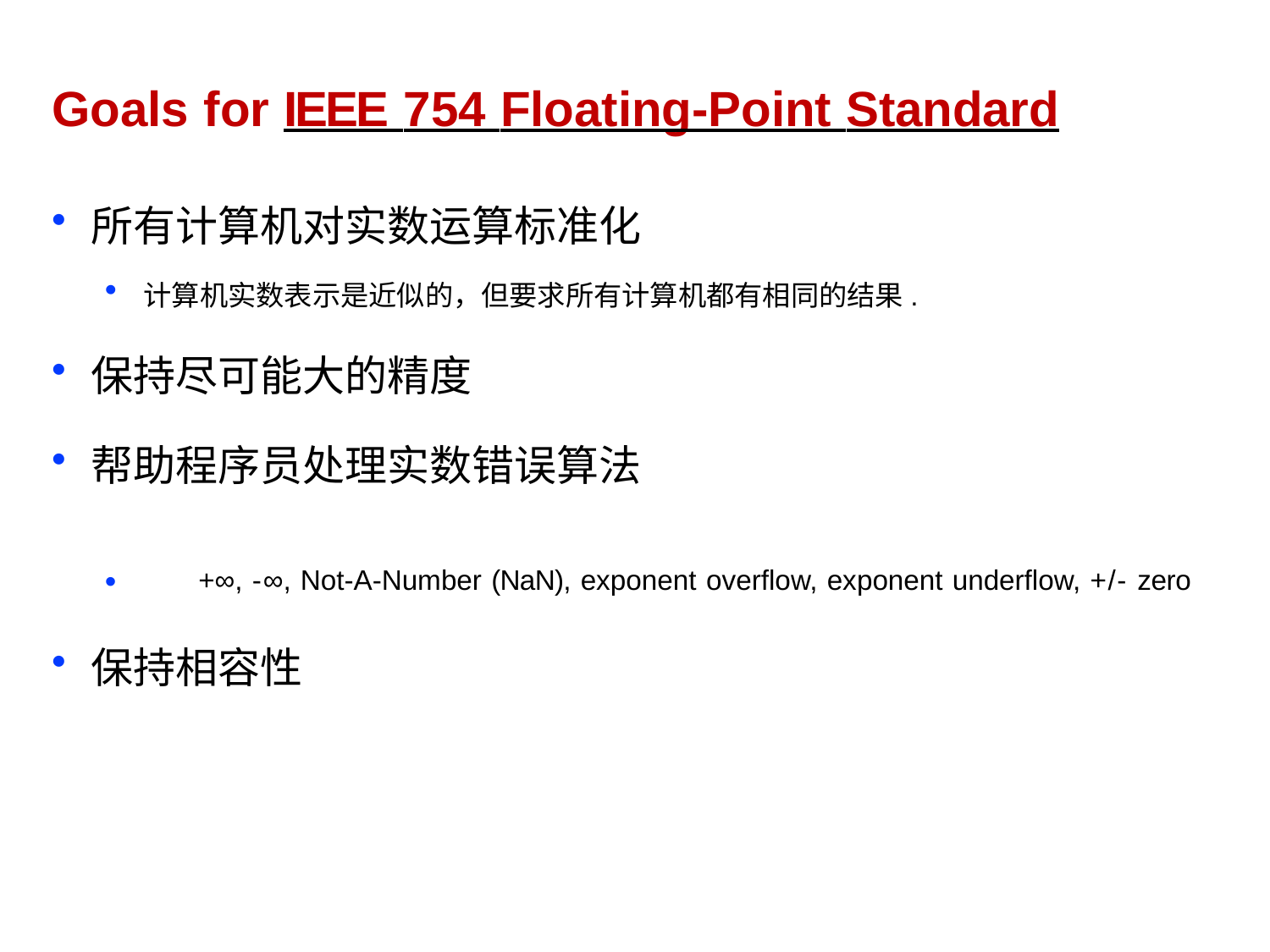

# Goals for IEEE 754 Floating-Point Standard
所有计算机对实数运算标准化
计算机实数表示是近似的，但要求所有计算机都有相同的结果.
保持尽可能大的精度
帮助程序员处理实数错误算法
•	+∞, -∞, Not-A-Number (NaN), exponent overflow, exponent underflow, +/- zero
保持相容性
Weaver
Computer Science 61C Spring 2019